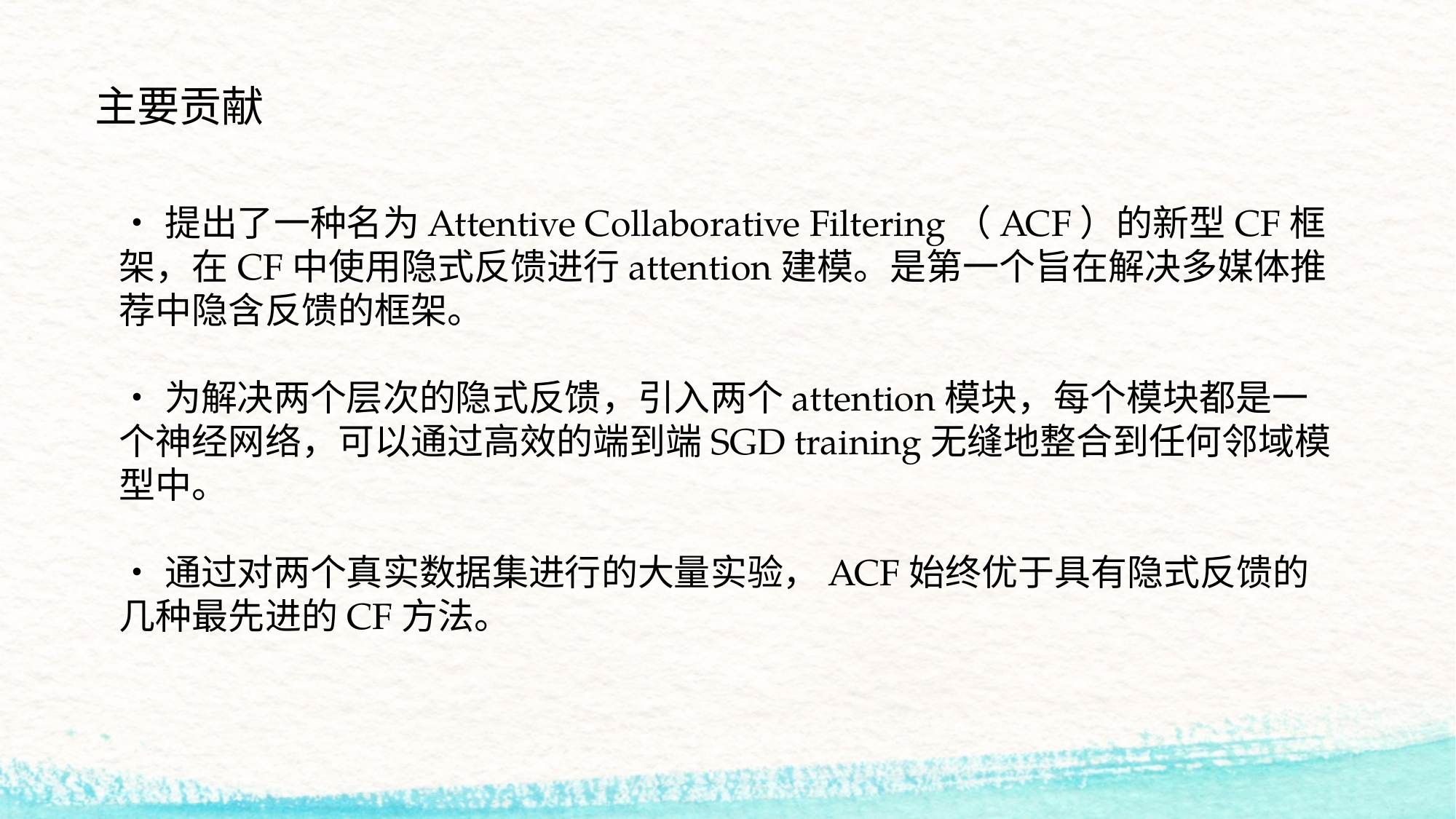

主要贡献
•提出了一种名为Attentive Collaborative Filtering（ACF）的新型CF框架，在CF中使用隐式反馈进行attention建模。是第一个旨在解决多媒体推荐中隐含反馈的框架。

•为解决两个层次的隐式反馈，引入两个attention模块，每个模块都是一个神经网络，可以通过高效的端到端SGD training无缝地整合到任何邻域模型中。

•通过对两个真实数据集进行的大量实验，ACF始终优于具有隐式反馈的几种最先进的CF方法。